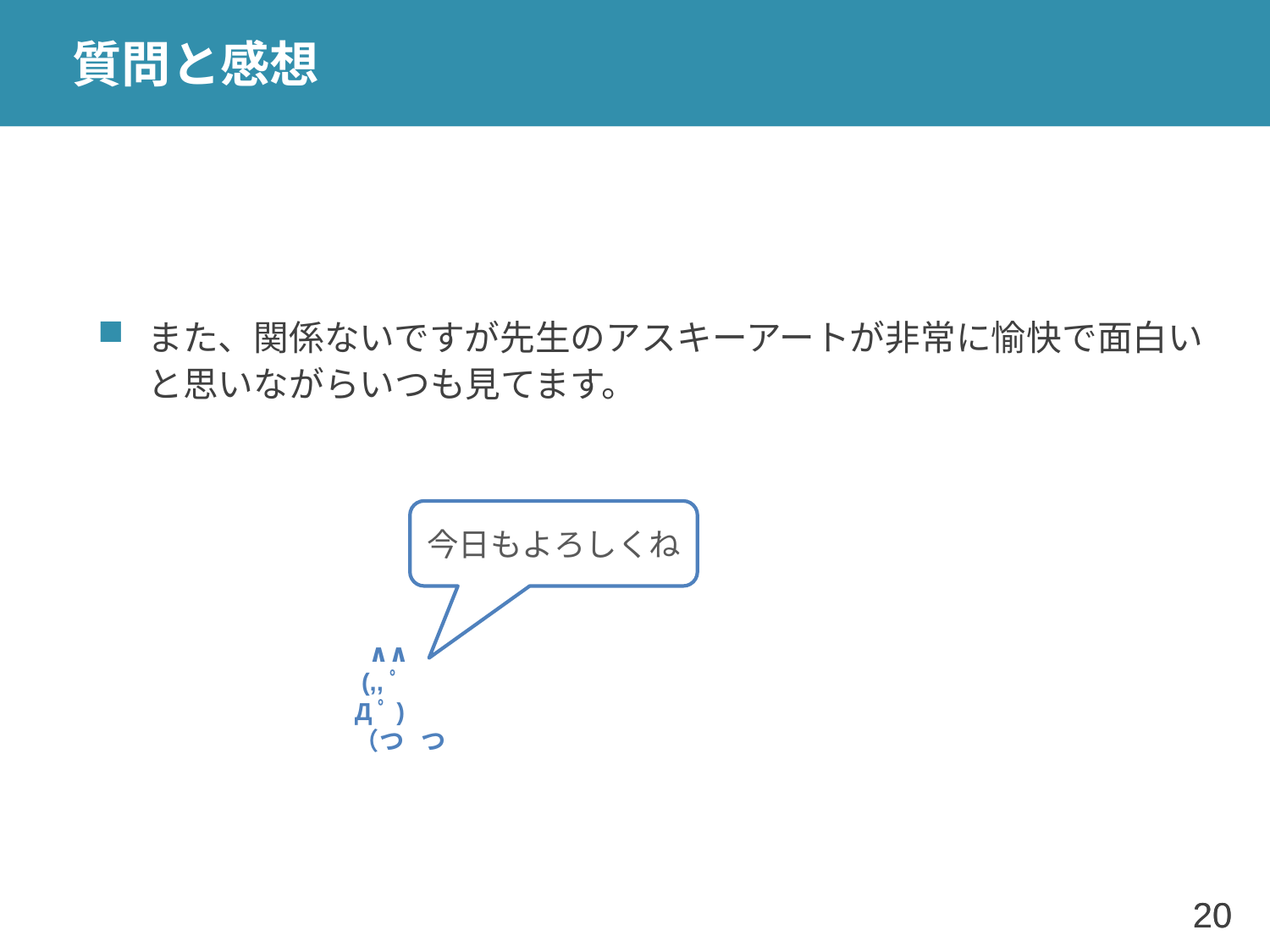

# 質問と感想
また、関係ないですが先生のアスキーアートが非常に愉快で面白いと思いながらいつも見てます。

今日もよろしくね
  ∧∧
 (,,ﾟДﾟ)
（つ   つ